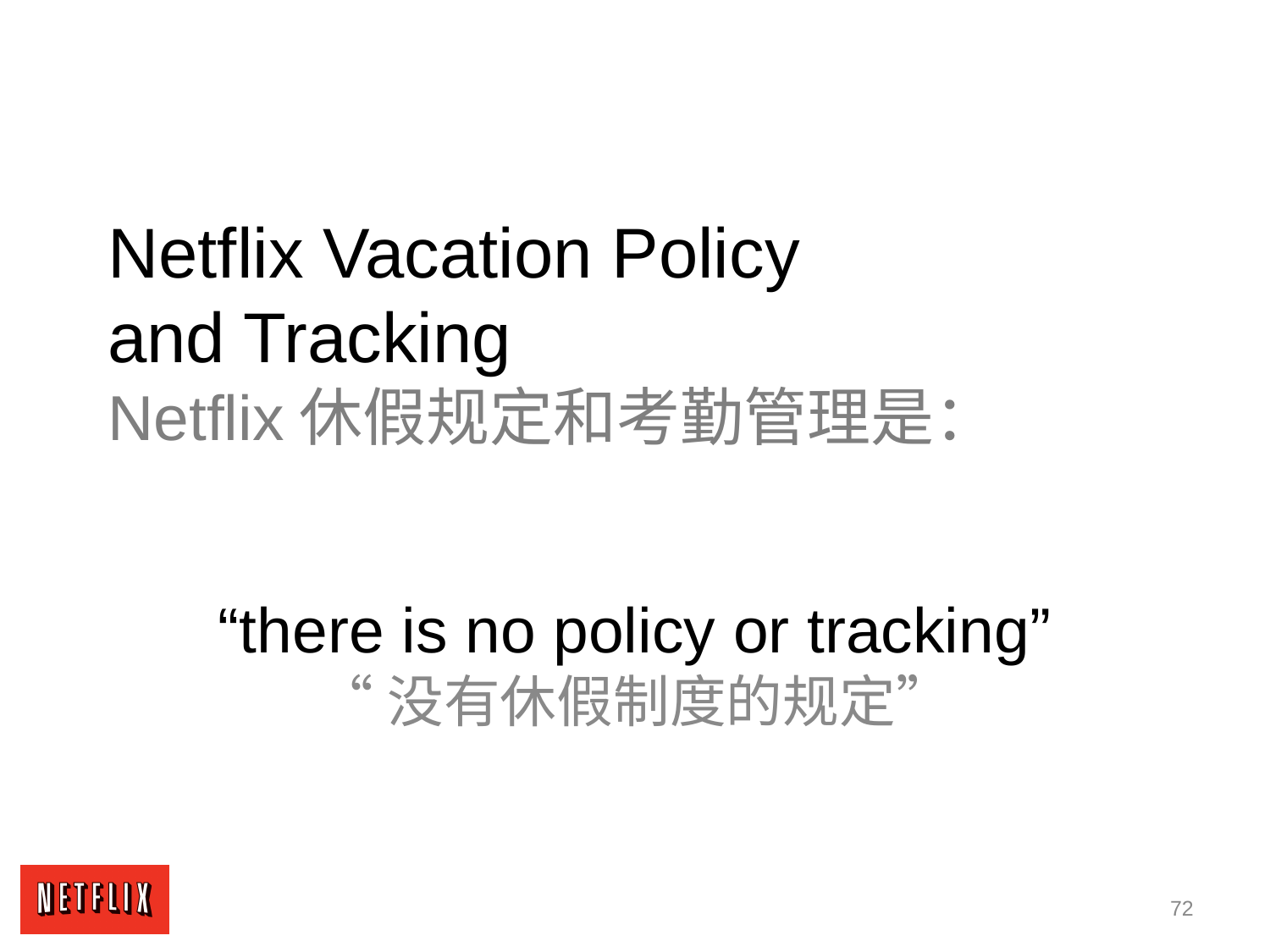

Netflix Vacation Policy
and Tracking
Netflix休假规定和考勤管理是：
“there is no policy or tracking”
“没有休假制度的规定”
72